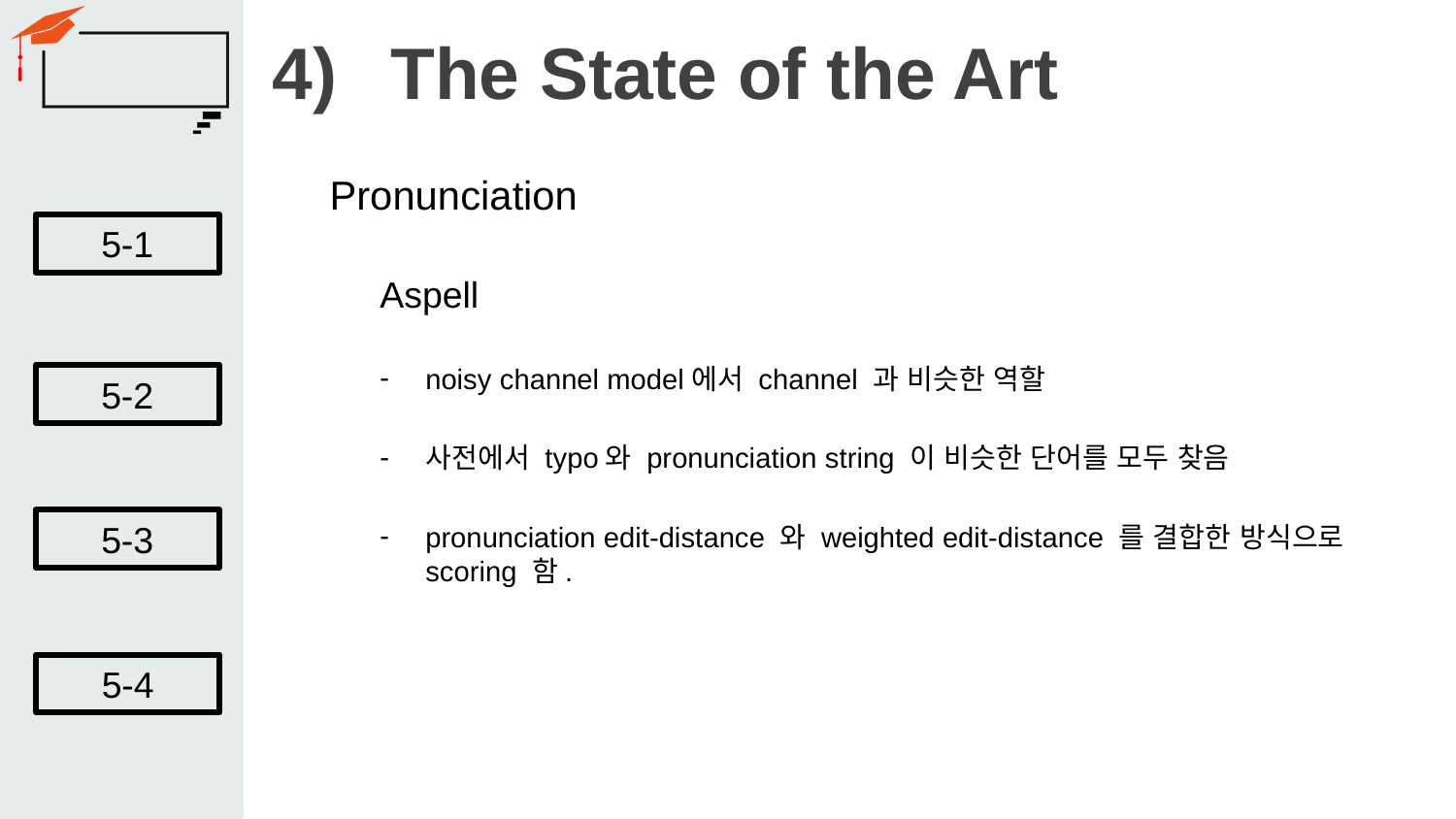

# The State of the Art
Pronunciation
5-1
Aspell

noisy channel model에서 channel 과 비슷한 역할

사전에서 typo와 pronunciation string 이 비슷한 단어를 모두 찾음

pronunciation edit-distance 와 weighted edit-distance 를 결합한 방식으로 scoring 함.
5-2
5-3
5-4